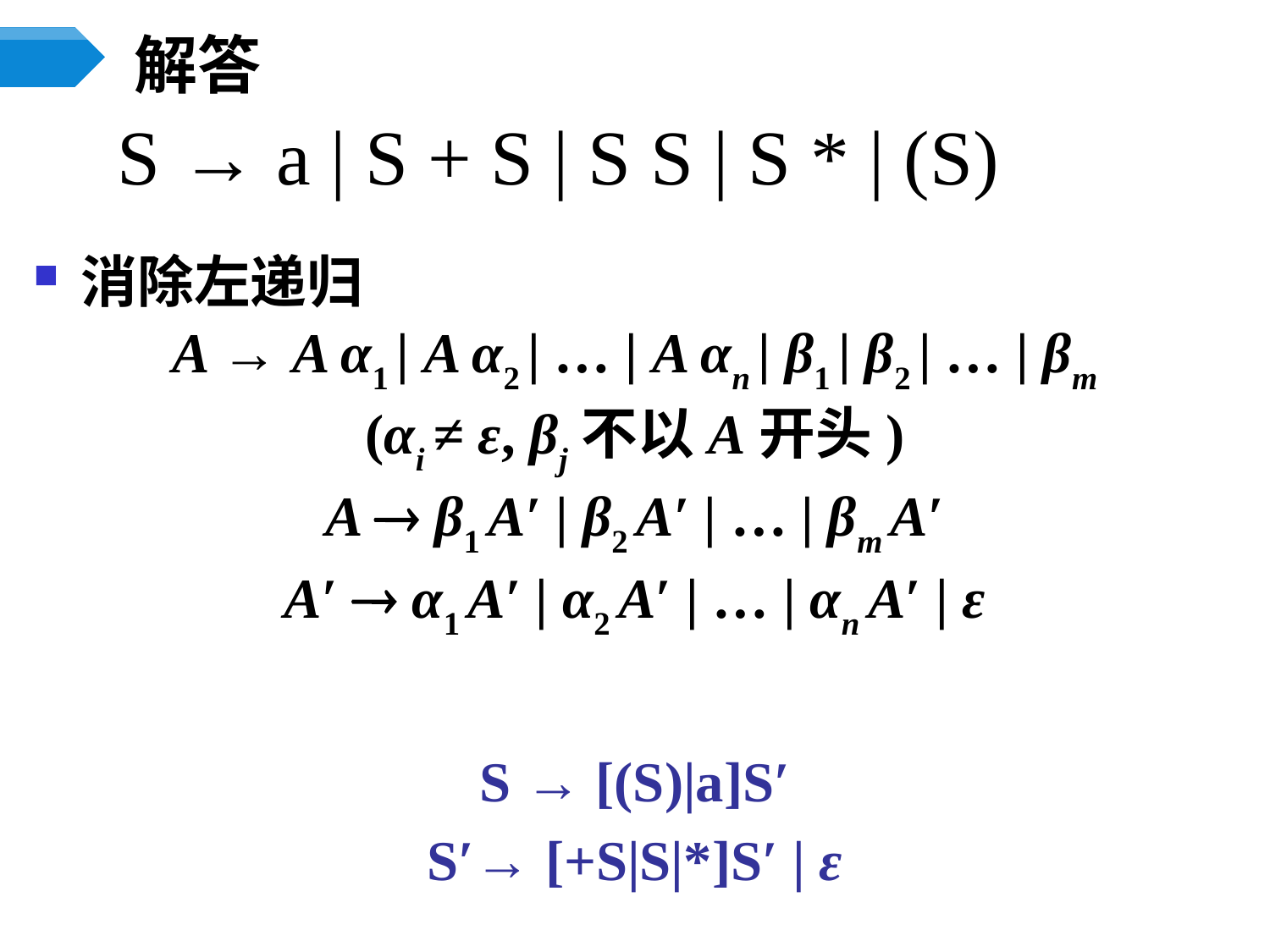

解答
# S → a | S + S | S S | S * | (S)
消除左递归
A → A α1 | A α2 | … | A αn | β1 | β2 | … | βm
(αi ≠ ε, βj不以A开头)
A → β1 A′ | β2 A′ | … | βm A′
A′ → α1 A′ | α2 A′ | … | αn A′ | ε

S → [(S)|a]S′
S′→ [+S|S|*]S′ | ε